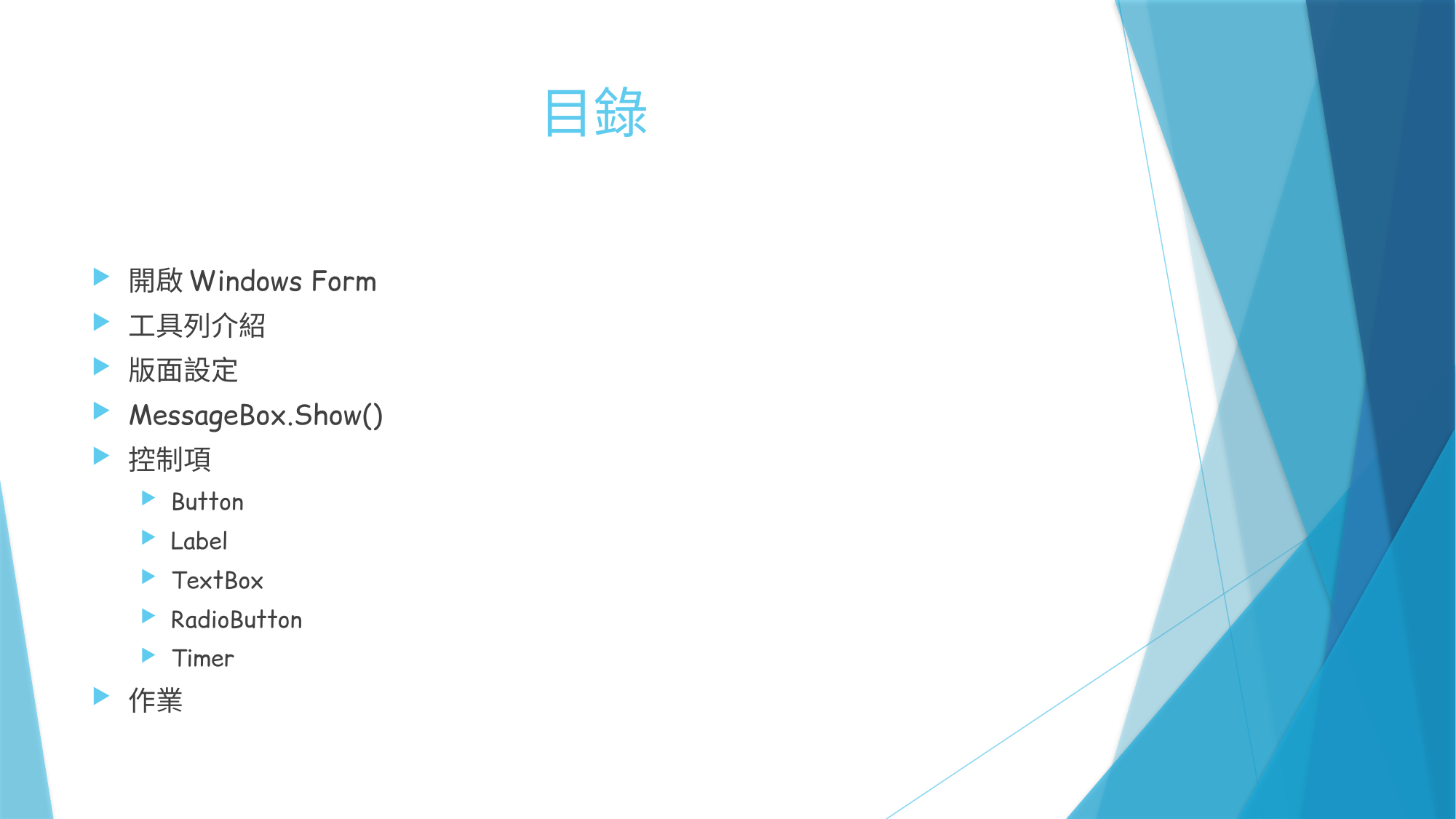

# 目錄
開啟Windows Form
工具列介紹
版面設定
MessageBox.Show()
控制項
Button
Label
TextBox
RadioButton
Timer
作業